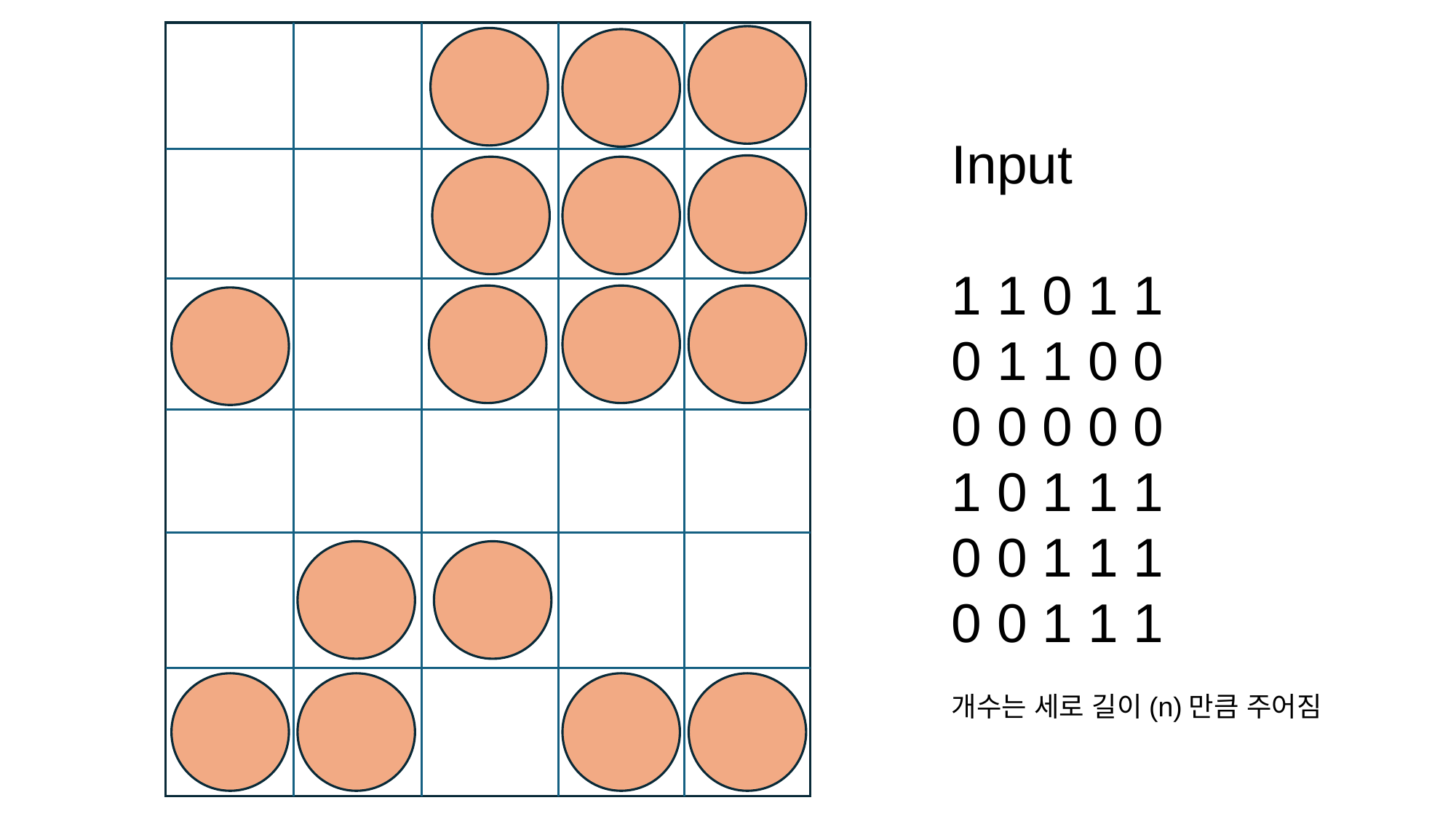

Input

1 1 0 1 1
0 1 1 0 0
0 0 0 0 0
1 0 1 1 1
0 0 1 1 1
0 0 1 1 1

개수는 세로 길이(n)만큼 주어짐